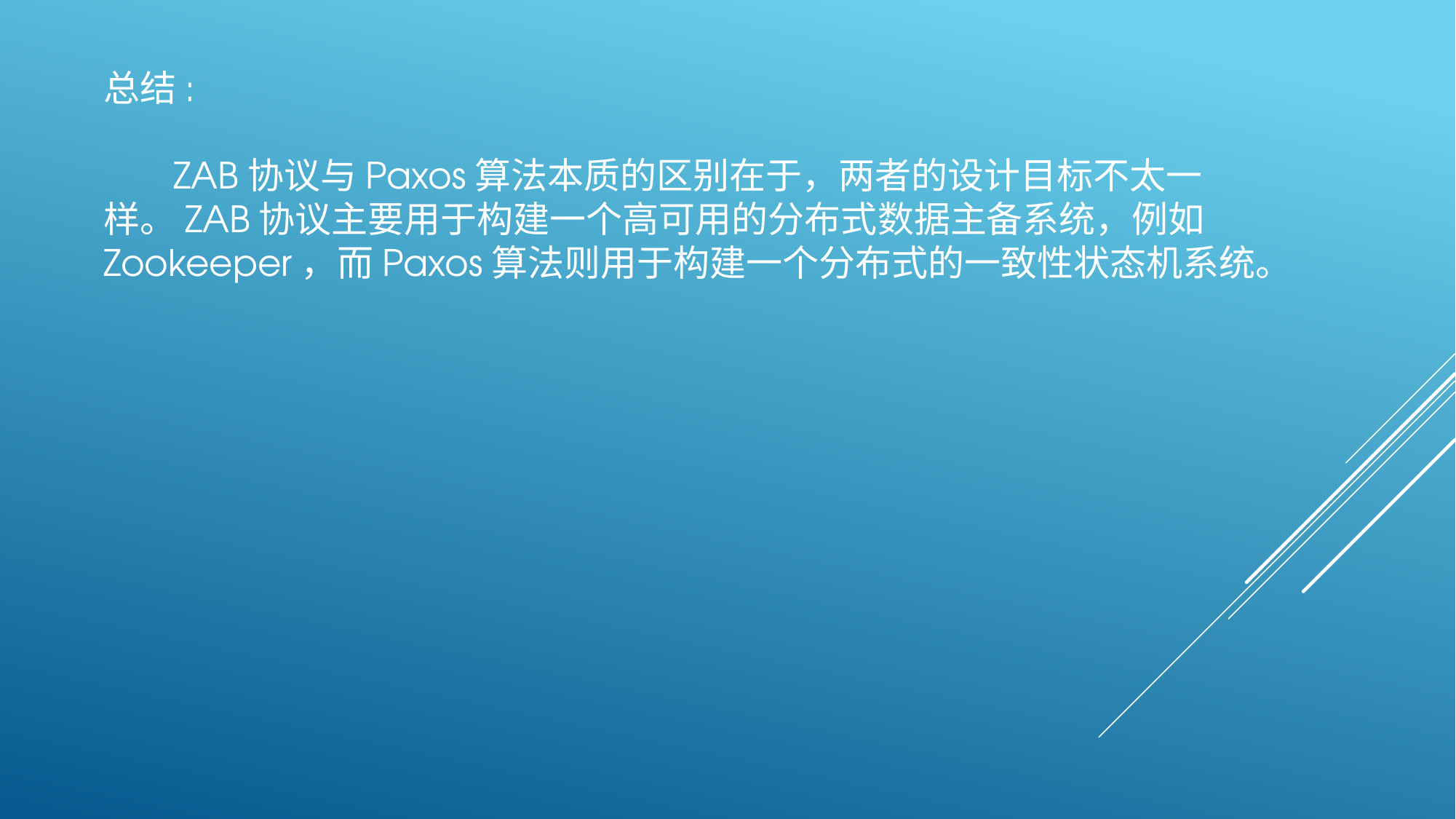

总结:

       ZAB协议与Paxos算法本质的区别在于，两者的设计目标不太一样。ZAB协议主要用于构建一个高可用的分布式数据主备系统，例如Zookeeper，而Paxos算法则用于构建一个分布式的一致性状态机系统。